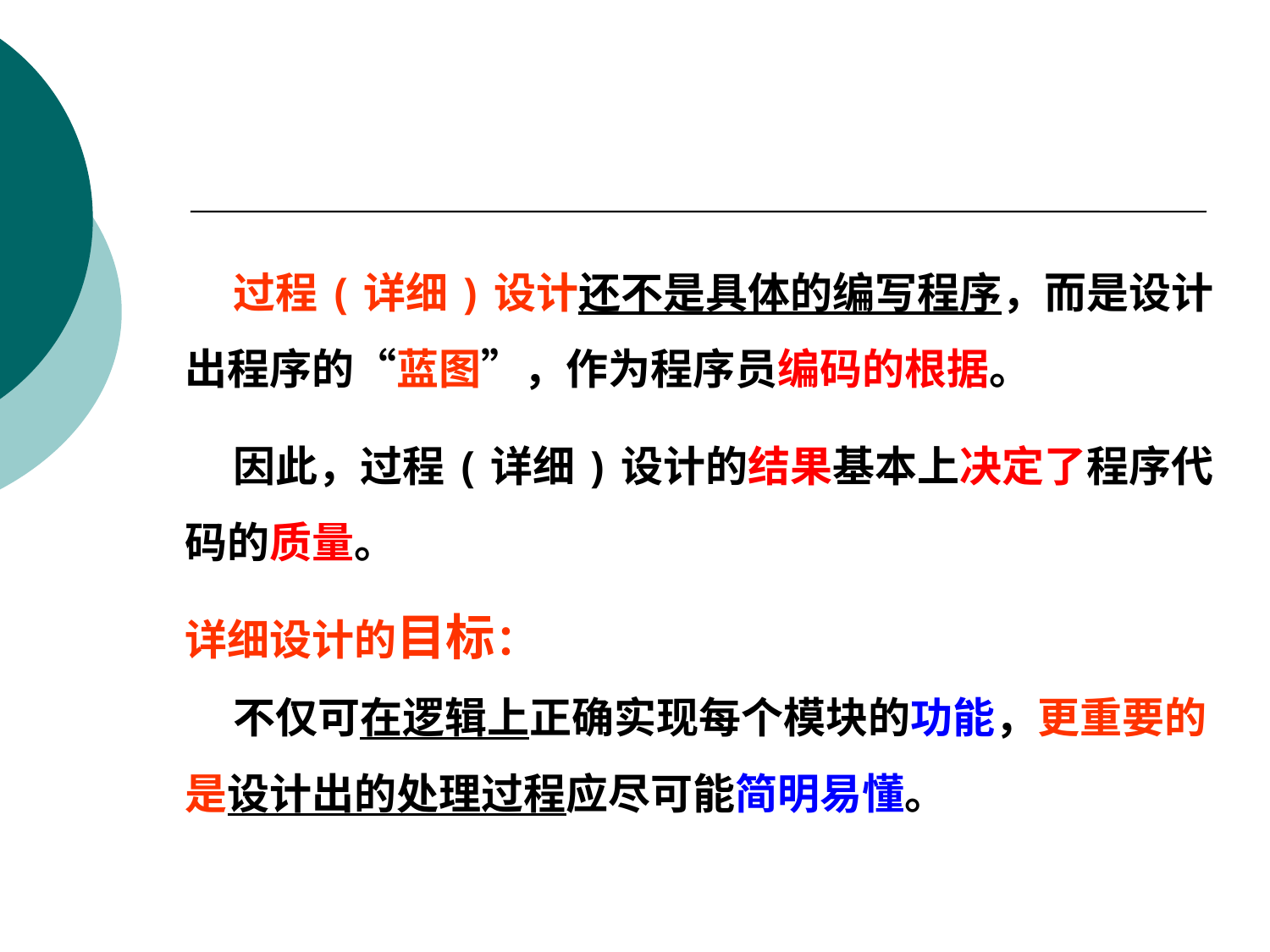

过程(详细)设计还不是具体的编写程序，而是设计出程序的“蓝图”，作为程序员编码的根据。
    因此，过程(详细)设计的结果基本上决定了程序代码的质量。
详细设计的目标：
    不仅可在逻辑上正确实现每个模块的功能，更重要的是设计出的处理过程应尽可能简明易懂。